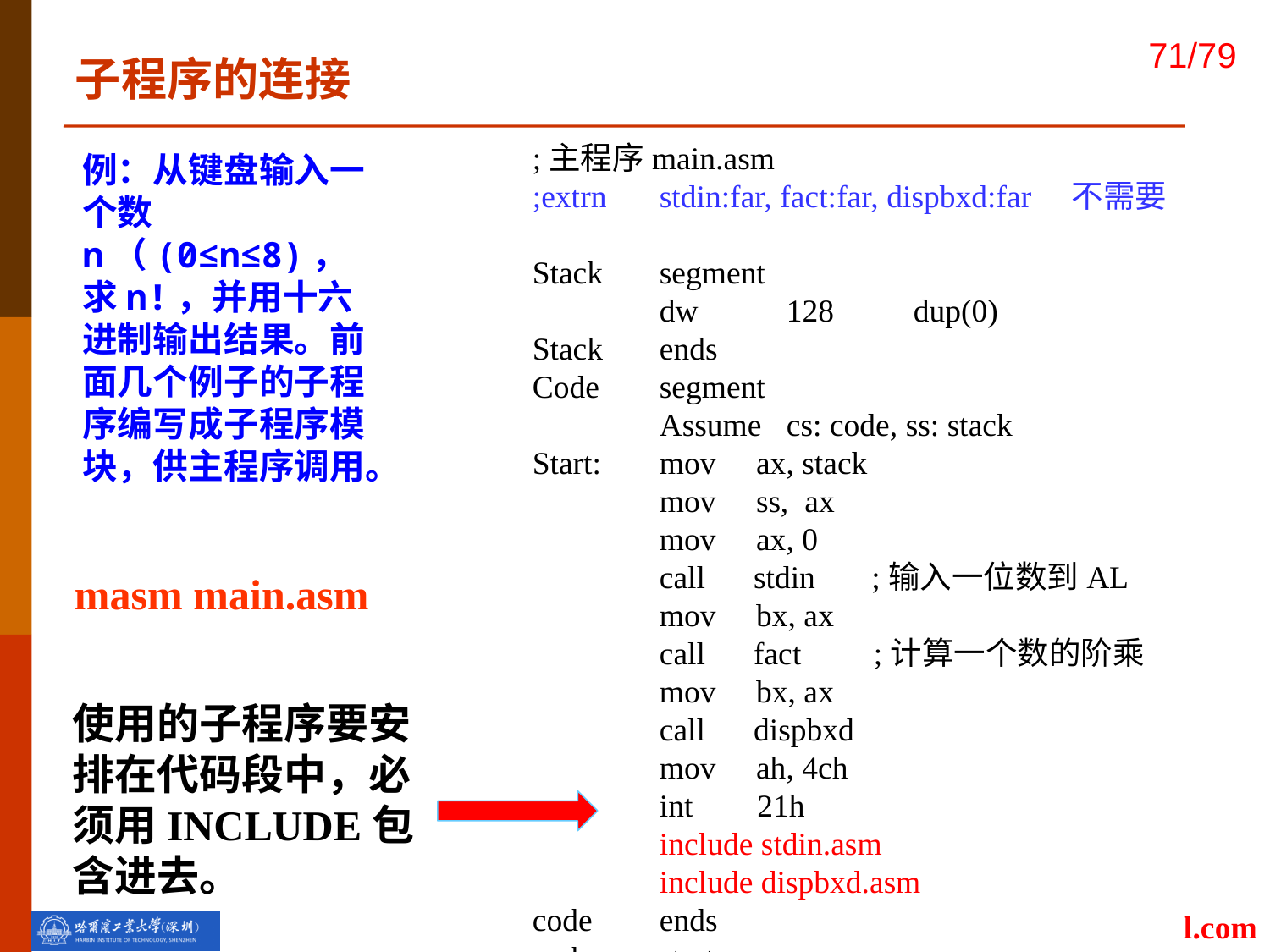

子程序的连接
;主程序main.asm
;extrn	stdin:far, fact:far, dispbxd:far    不需要
Stack	segment
	dw	128	dup(0)
Stack	ends
Code	segment
	Assume	cs: code, ss: stack
Start:	mov     ax, stack
	mov     ss,  ax
	mov     ax, 0
	call      stdin       ;输入一位数到AL
	mov     bx, ax
	call      fact         ;计算一个数的阶乘
	mov     bx, ax
	call      dispbxd
	mov     ah, 4ch
	int        21h
	include stdin.asm
 	include dispbxd.asm
code 	ends
end	start
例：从键盘输入一个数n（(0≤n≤8)，求n!，并用十六进制输出结果。前面几个例子的子程序编写成子程序模块，供主程序调用。
masm main.asm
使用的子程序要安排在代码段中，必须用INCLUDE包含进去。